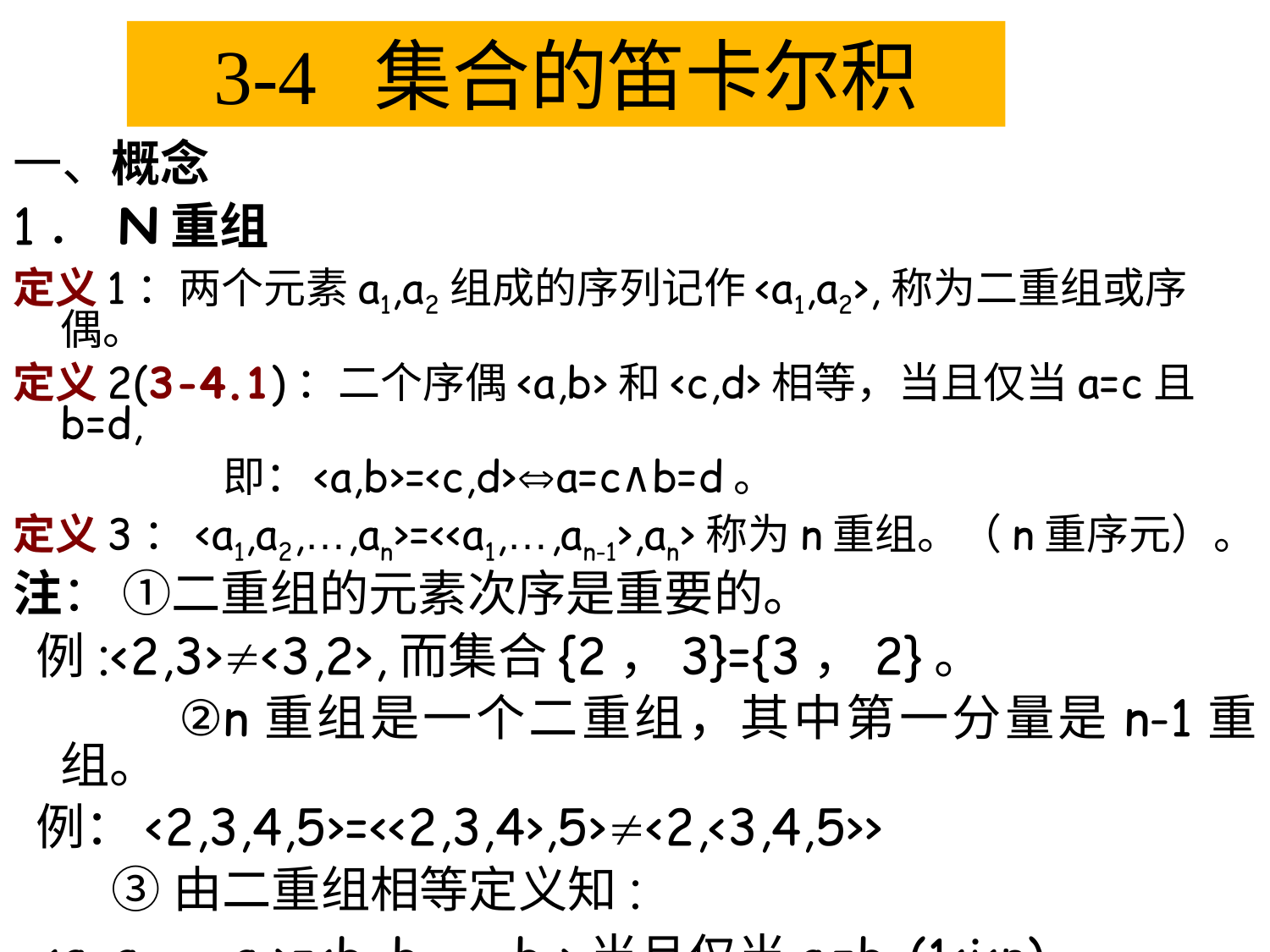

3-4  集合的笛卡尔积
一、概念
1． N重组
定义1：两个元素a1,a2组成的序列记作<a1,a2>,称为二重组或序偶。
定义2(3-4.1)：二个序偶<a,b>和<c,d>相等，当且仅当a=c且b=d,
                     即：	<a,b>=<c,d>⇔a=c∧b=d。
定义3：<a1,a2,…,an>=<<a1,…,an-1>,an>称为n重组。（n重序元）。
注： ①二重组的元素次序是重要的。
 例:<2,3>≠<3,2>,而集合{2，3}={3，2}。
         ②n重组是一个二重组，其中第一分量是n-1重组。
 例：<2,3,4,5>=<<2,3,4>,5>≠<2,<3,4,5>>
         ③由二重组相等定义知:
  <a1,a2,…,an>=<b1,b2,…,bn>当且仅当ai=bi (1≤i≤n)。